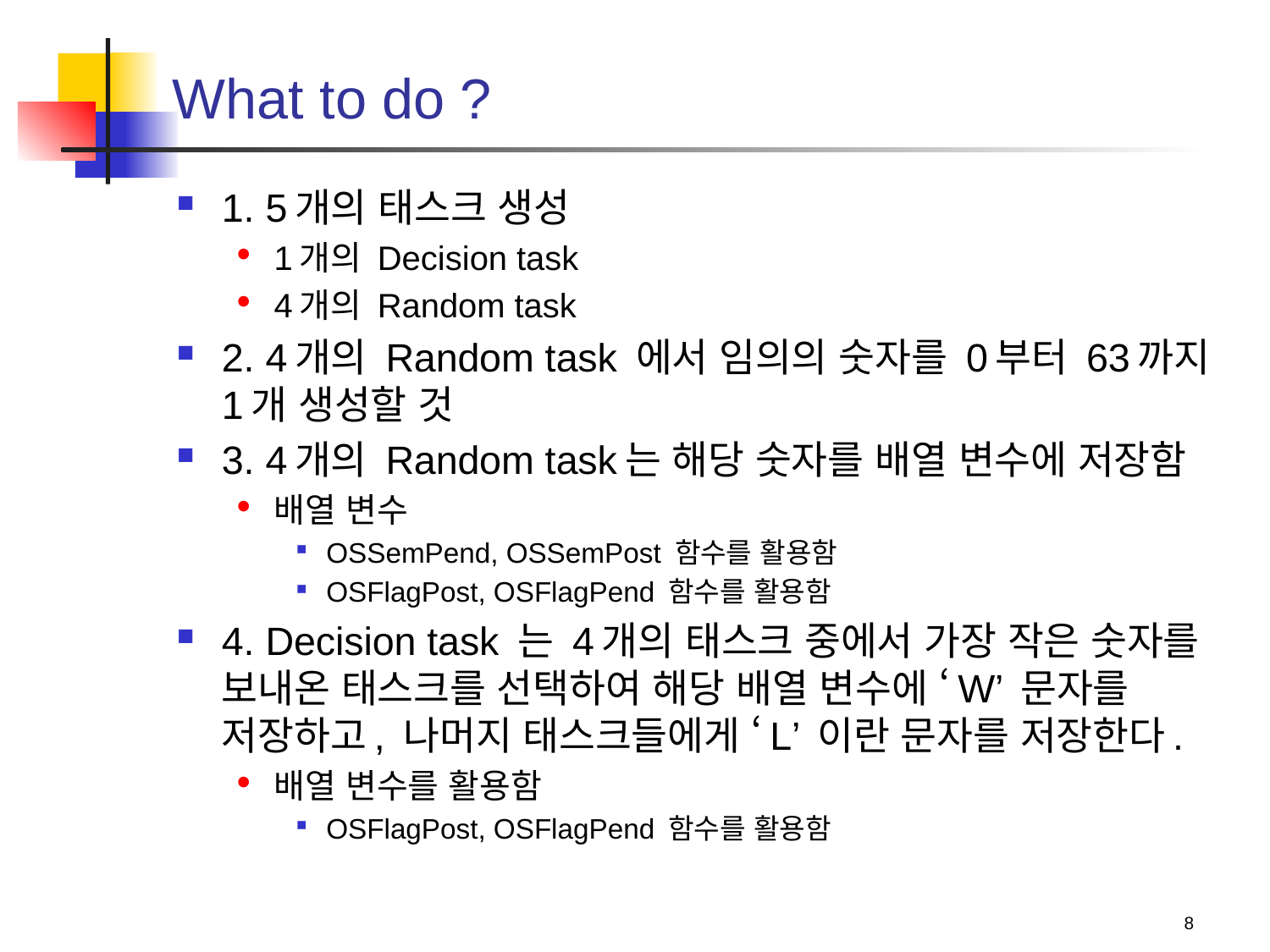

# What to do ?
1. 5개의 태스크 생성
1개의 Decision task
4개의 Random task
2. 4개의 Random task 에서 임의의 숫자를 0부터 63까지 1개 생성할 것
3. 4개의 Random task는 해당 숫자를 배열 변수에 저장함
배열 변수
OSSemPend, OSSemPost 함수를 활용함
OSFlagPost, OSFlagPend 함수를 활용함
4. Decision task 는 4개의 태스크 중에서 가장 작은 숫자를 보내온 태스크를 선택하여 해당 배열 변수에 ‘W’ 문자를 저장하고, 나머지 태스크들에게 ‘L’ 이란 문자를 저장한다.
배열 변수를 활용함
OSFlagPost, OSFlagPend 함수를 활용함
8